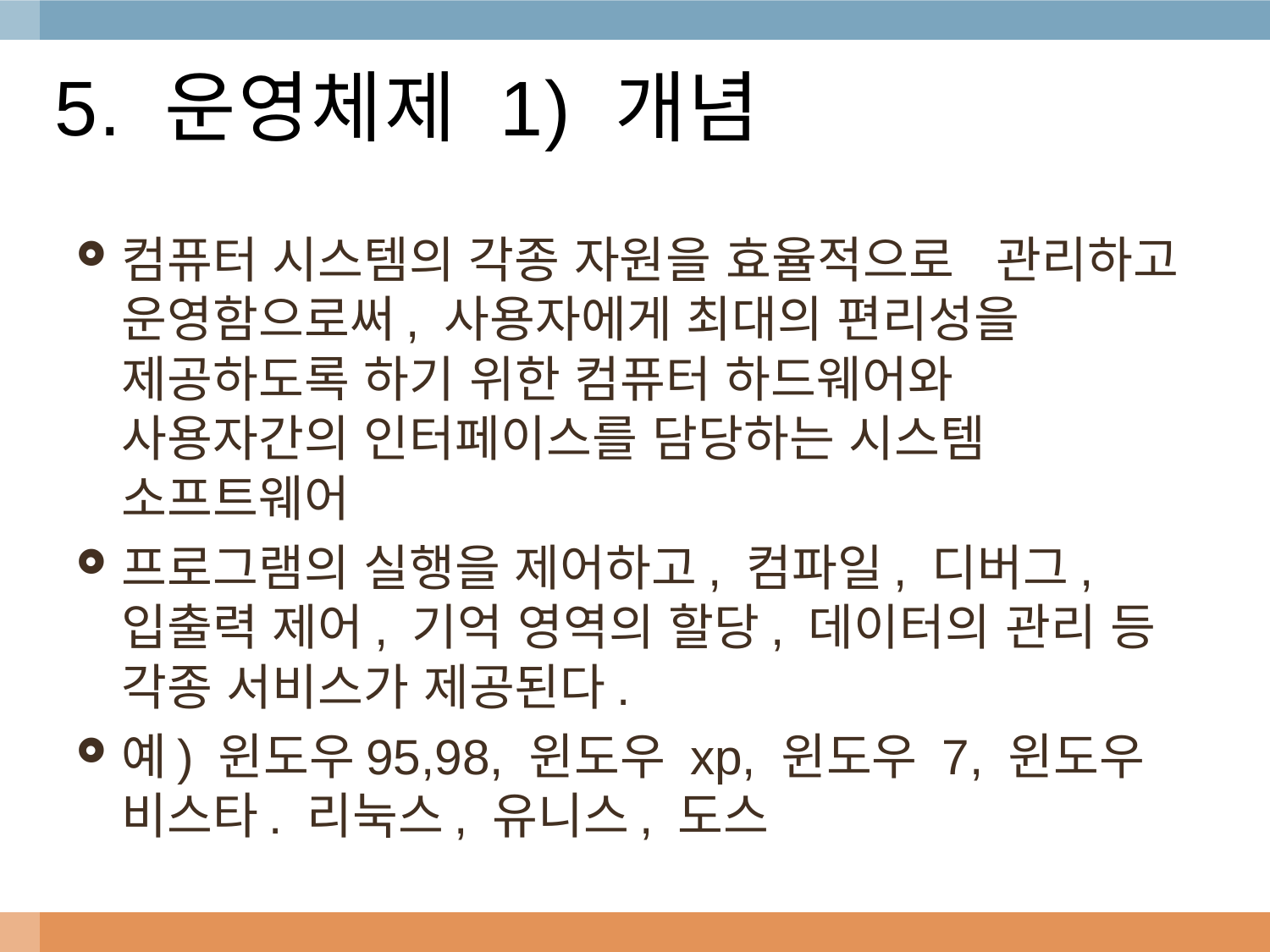

# 5. 운영체제 1) 개념
컴퓨터 시스템의 각종 자원을 효율적으로   관리하고 운영함으로써, 사용자에게 최대의 편리성을  제공하도록 하기 위한 컴퓨터 하드웨어와 사용자간의 인터페이스를 담당하는 시스템 소프트웨어
프로그램의 실행을 제어하고, 컴파일, 디버그, 입출력 제어, 기억 영역의 할당, 데이터의 관리 등 각종 서비스가 제공된다.
예) 윈도우95,98, 윈도우 xp, 윈도우 7, 윈도우 비스타. 리눅스, 유니스, 도스